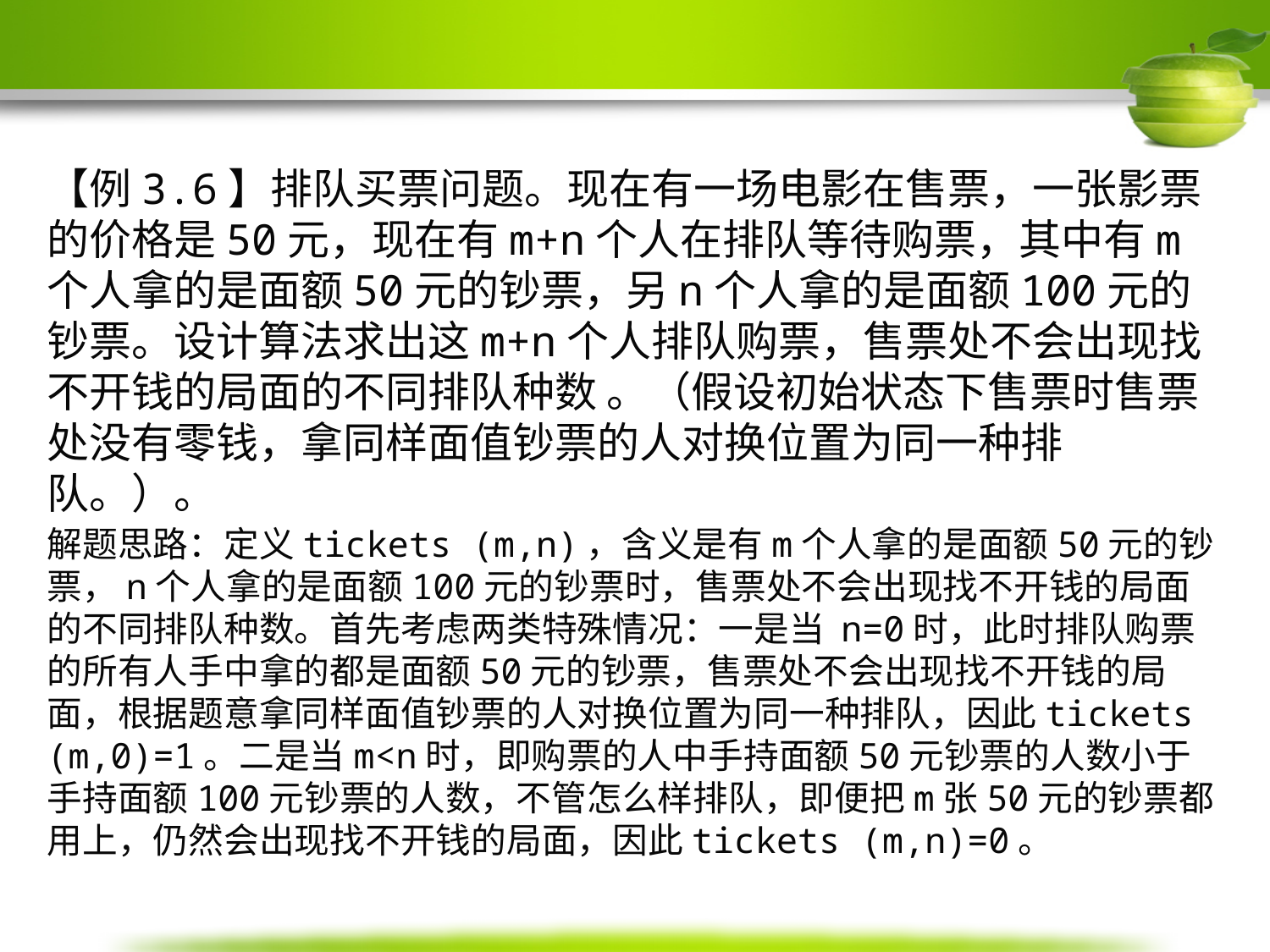

【例3.6】排队买票问题。现在有一场电影在售票，一张影票的价格是50元，现在有m+n个人在排队等待购票，其中有m个人拿的是面额50元的钞票，另n个人拿的是面额100元的钞票。设计算法求出这m+n个人排队购票，售票处不会出现找不开钱的局面的不同排队种数 。（假设初始状态下售票时售票处没有零钱，拿同样面值钞票的人对换位置为同一种排队。）。
解题思路：定义tickets (m,n)，含义是有m个人拿的是面额50元的钞票，n个人拿的是面额100元的钞票时，售票处不会出现找不开钱的局面的不同排队种数。首先考虑两类特殊情况：一是当 n=0时，此时排队购票的所有人手中拿的都是面额50元的钞票，售票处不会出现找不开钱的局面，根据题意拿同样面值钞票的人对换位置为同一种排队，因此tickets (m,0)=1。二是当m<n时，即购票的人中手持面额50元钞票的人数小于手持面额100元钞票的人数，不管怎么样排队，即便把m张50元的钞票都用上，仍然会出现找不开钱的局面，因此tickets (m,n)=0。